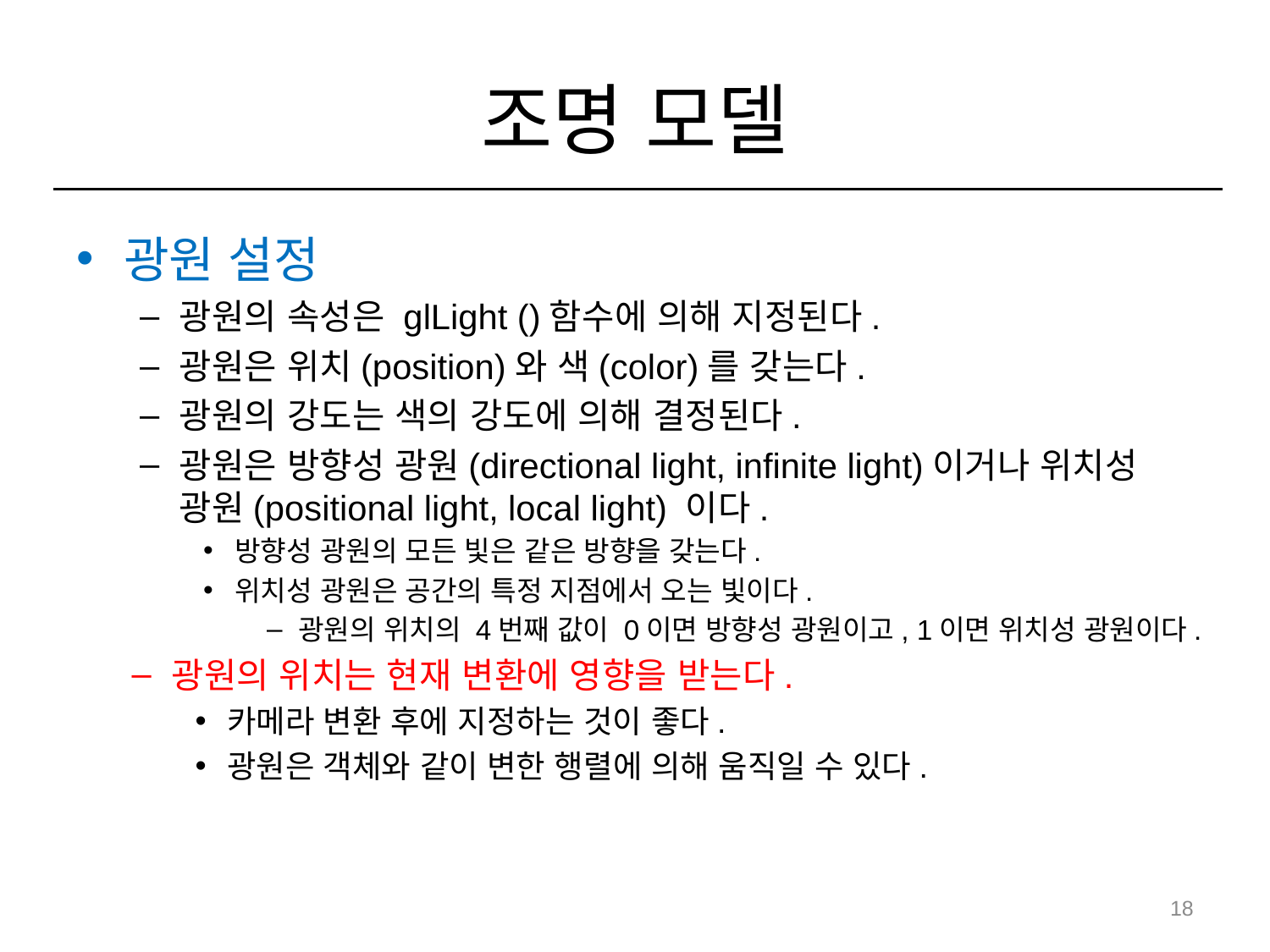

# 조명 모델
광원 설정
광원의 속성은 glLight ()함수에 의해 지정된다.
광원은 위치(position)와 색(color)를 갖는다.
광원의 강도는 색의 강도에 의해 결정된다.
광원은 방향성 광원(directional light, infinite light)이거나 위치성 광원(positional light, local light) 이다.
방향성 광원의 모든 빛은 같은 방향을 갖는다.
위치성 광원은 공간의 특정 지점에서 오는 빛이다.
광원의 위치의 4번째 값이 0이면 방향성 광원이고, 1이면 위치성 광원이다.
광원의 위치는 현재 변환에 영향을 받는다.
카메라 변환 후에 지정하는 것이 좋다.
광원은 객체와 같이 변한 행렬에 의해 움직일 수 있다.

18